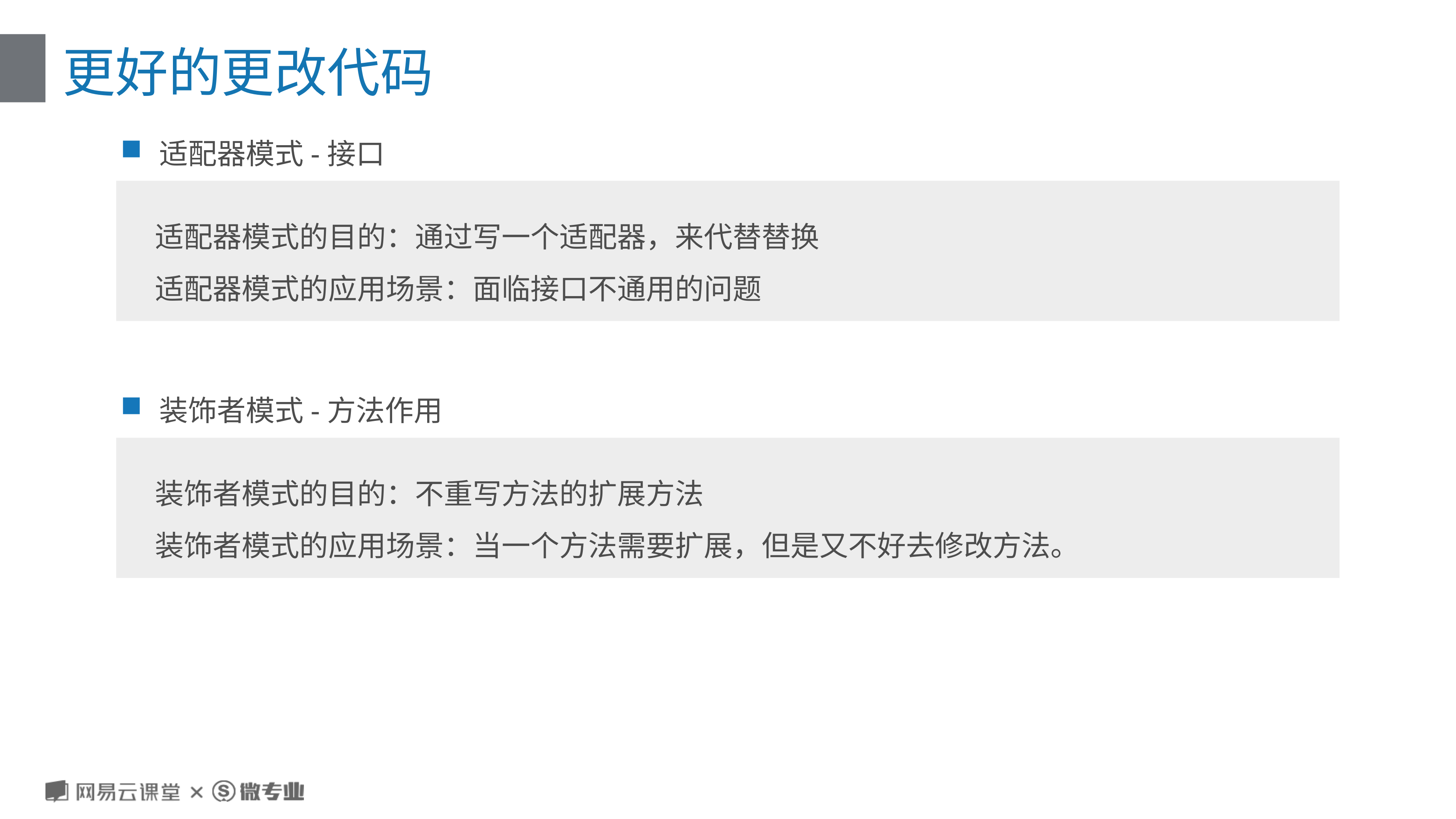

# 更好的更改代码
适配器模式-接口

适配器模式的目的：通过写一个适配器，来代替替换
适配器模式的应用场景：面临接口不通用的问题
装饰者模式-方法作用

装饰者模式的目的：不重写方法的扩展方法
装饰者模式的应用场景：当一个方法需要扩展，但是又不好去修改方法。